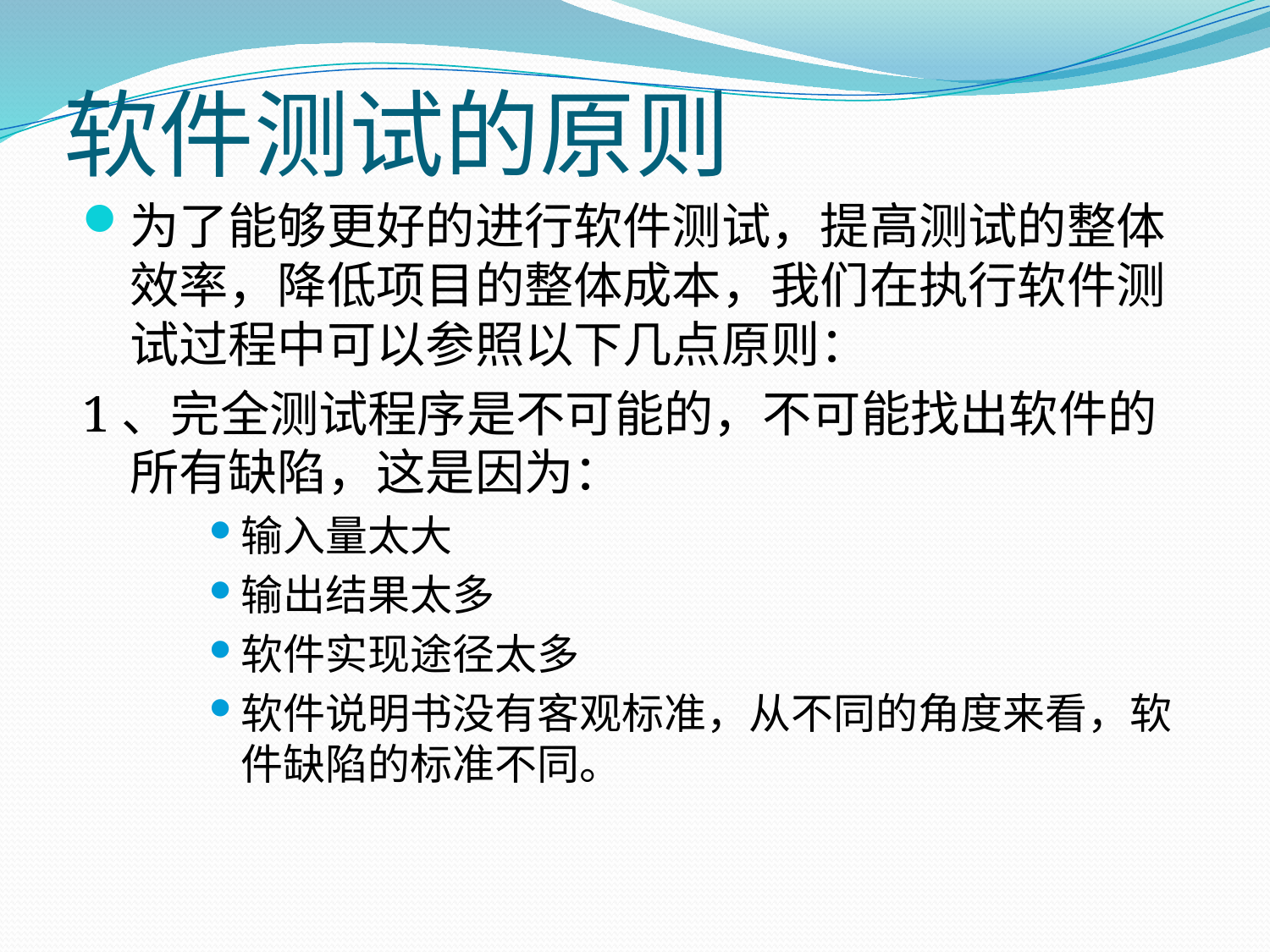

# 软件测试的原则
为了能够更好的进行软件测试，提高测试的整体效率，降低项目的整体成本，我们在执行软件测试过程中可以参照以下几点原则：
1、完全测试程序是不可能的，不可能找出软件的所有缺陷，这是因为：
输入量太大
输出结果太多
软件实现途径太多
软件说明书没有客观标准，从不同的角度来看，软件缺陷的标准不同。